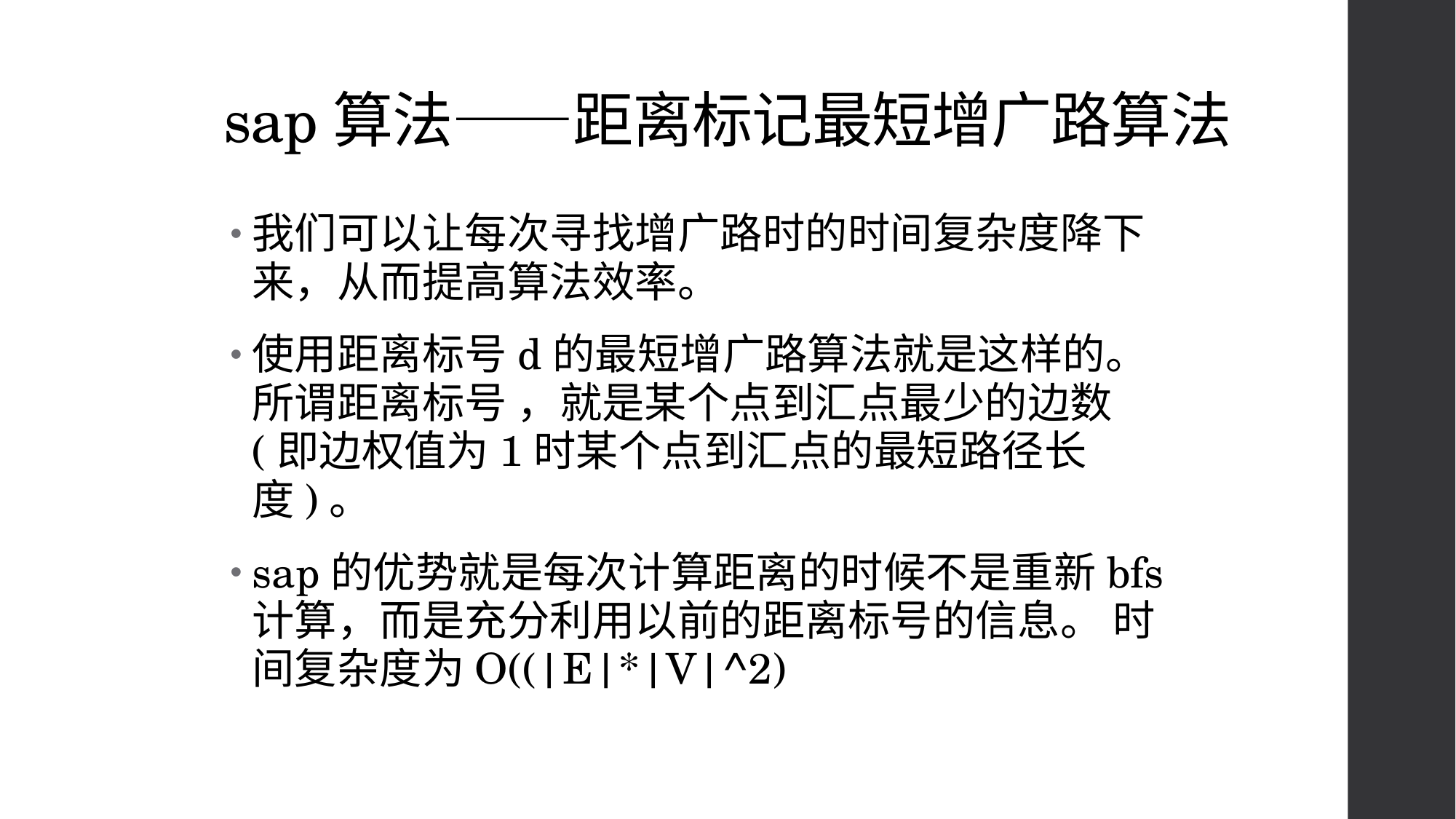

# sap算法——距离标记最短增广路算法
我们可以让每次寻找增广路时的时间复杂度降下来，从而提高算法效率。
使用距离标号d的最短增广路算法就是这样的。所谓距离标号 ，就是某个点到汇点最少的边数(即边权值为1时某个点到汇点的最短路径长度)。
sap的优势就是每次计算距离的时候不是重新bfs计算，而是充分利用以前的距离标号的信息。 时间复杂度为O((|E|*|V|^2)